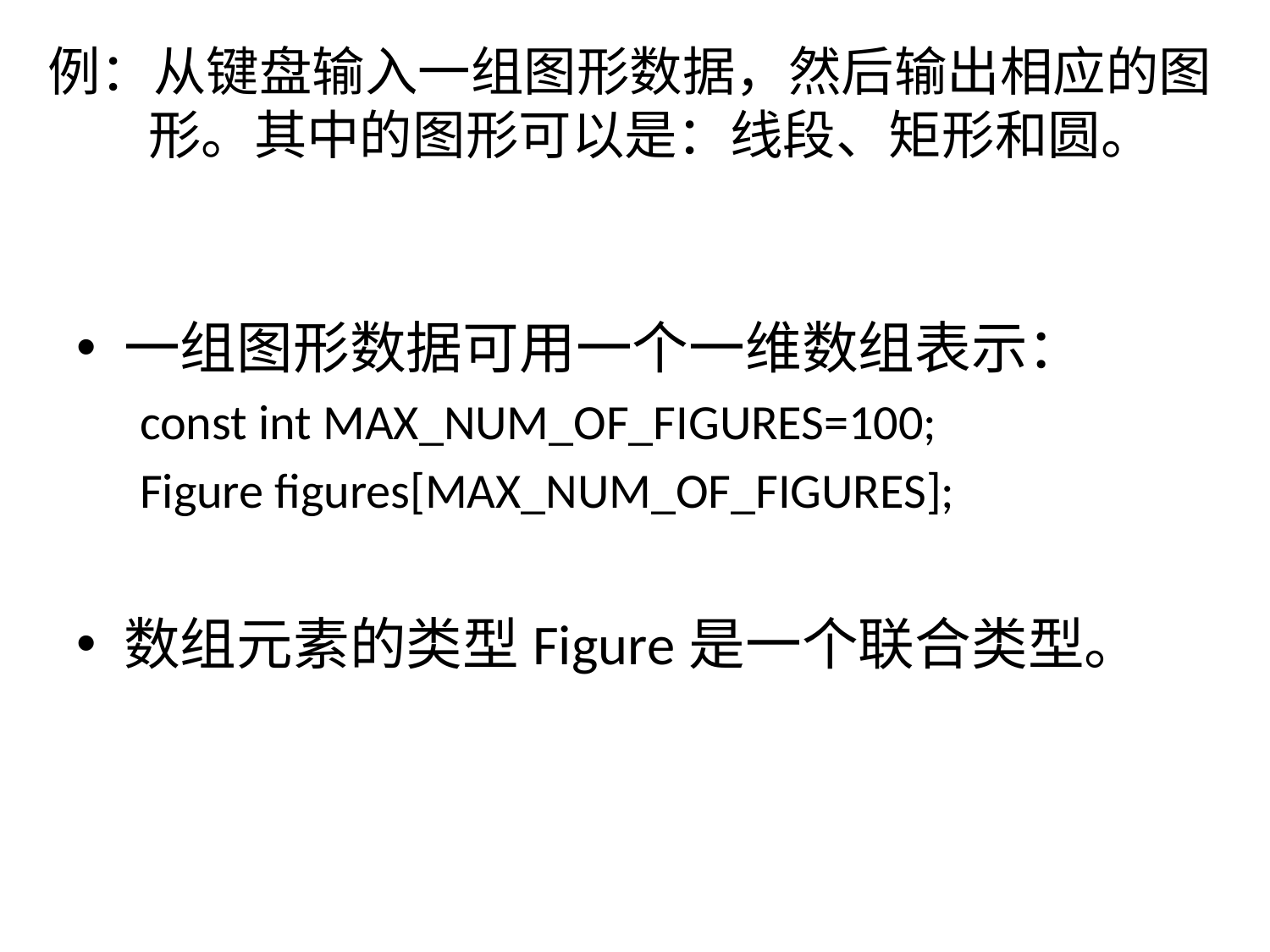

# 例：从键盘输入一组图形数据，然后输出相应的图形。其中的图形可以是：线段、矩形和圆。
一组图形数据可用一个一维数组表示：
const int MAX_NUM_OF_FIGURES=100;
Figure figures[MAX_NUM_OF_FIGURES];

数组元素的类型Figure是一个联合类型。